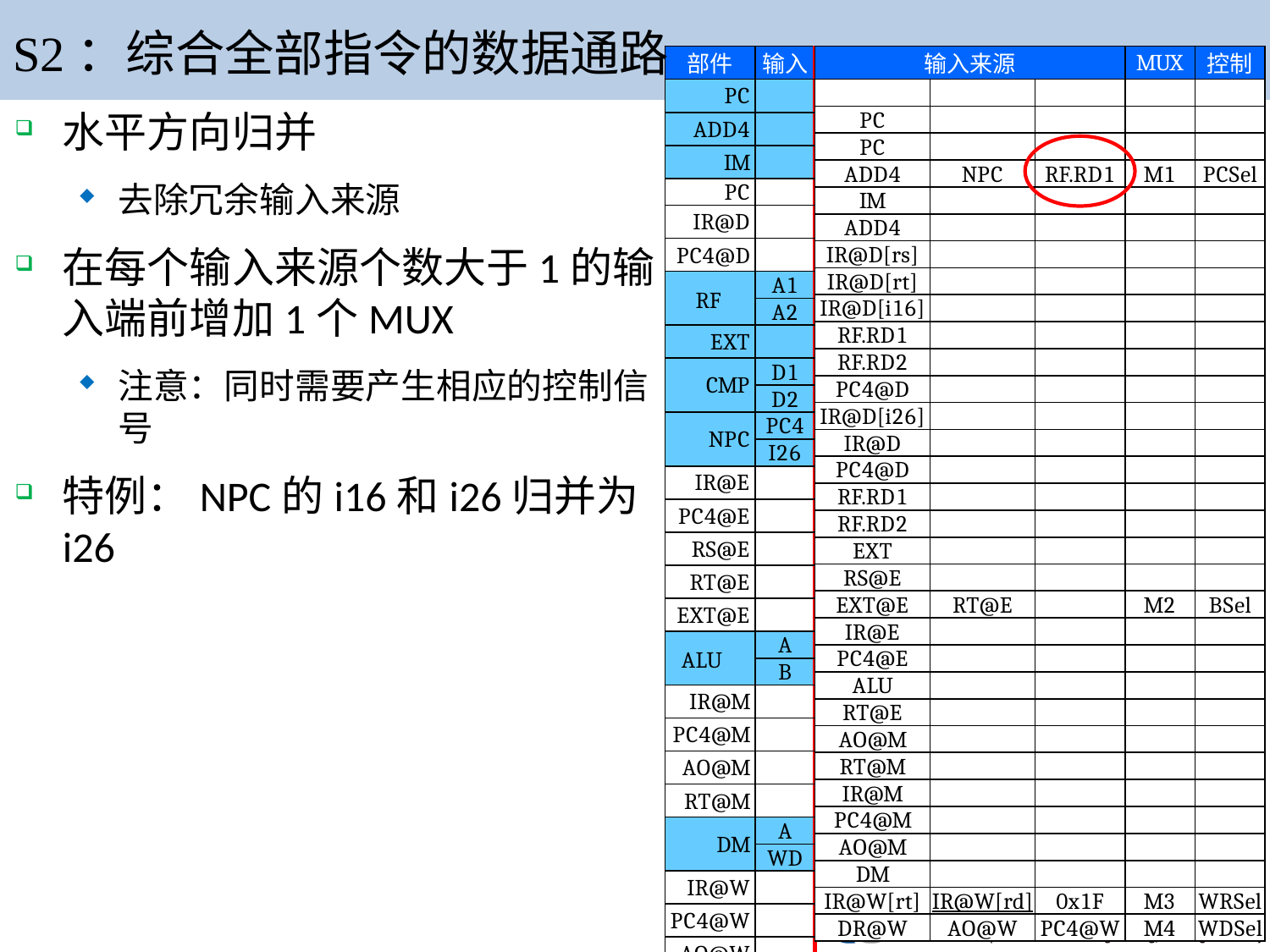

# S2：综合全部指令的数据通路
| 部件 | 输入 |
| --- | --- |
| PC |  |
| ADD4 |  |
| IM |  |
| PC |  |
| IR@D |  |
| PC4@D |  |
| RF | A1 |
|  | A2 |
| EXT |  |
| CMP | D1 |
|  | D2 |
| NPC | PC4 |
|  | I26 |
| IR@E |  |
| PC4@E |  |
| RS@E |  |
| RT@E |  |
| EXT@E |  |
| ALU | A |
|  | B |
| IR@M |  |
| PC4@M |  |
| AO@M |  |
| RT@M |  |
| DM | A |
|  | WD |
| IR@W |  |
| PC4@W |  |
| AO@W |  |
| DR@W |  |
| RF | A3 |
|  | WD |
| 输入来源 |  |  | MUX | 控制 |
| --- | --- | --- | --- | --- |
|  |  |  |  |  |
| PC |  |  |  |  |
| PC |  |  |  |  |
| ADD4 | NPC | RF.RD1 | M1 | PCSel |
| IM |  |  |  |  |
| ADD4 |  |  |  |  |
| IR@D[rs] |  |  |  |  |
| IR@D[rt] |  |  |  |  |
| IR@D[i16] |  |  |  |  |
| RF.RD1 |  |  |  |  |
| RF.RD2 |  |  |  |  |
| PC4@D |  |  |  |  |
| IR@D[i26] |  |  |  |  |
| IR@D |  |  |  |  |
| PC4@D |  |  |  |  |
| RF.RD1 |  |  |  |  |
| RF.RD2 |  |  |  |  |
| EXT |  |  |  |  |
| RS@E |  |  |  |  |
| EXT@E | RT@E |  | M2 | BSel |
| IR@E |  |  |  |  |
| PC4@E |  |  |  |  |
| ALU |  |  |  |  |
| RT@E |  |  |  |  |
| AO@M |  |  |  |  |
| RT@M |  |  |  |  |
| IR@M |  |  |  |  |
| PC4@M |  |  |  |  |
| AO@M |  |  |  |  |
| DM |  |  |  |  |
| IR@W[rt] | IR@W[rd] | 0x1F | M3 | WRSel |
| DR@W | AO@W | PC4@W | M4 | WDSel |
水平方向归并
去除冗余输入来源
在每个输入来源个数大于1的输入端前增加1个MUX
注意：同时需要产生相应的控制信号
特例：NPC的i16和i26归并为i26